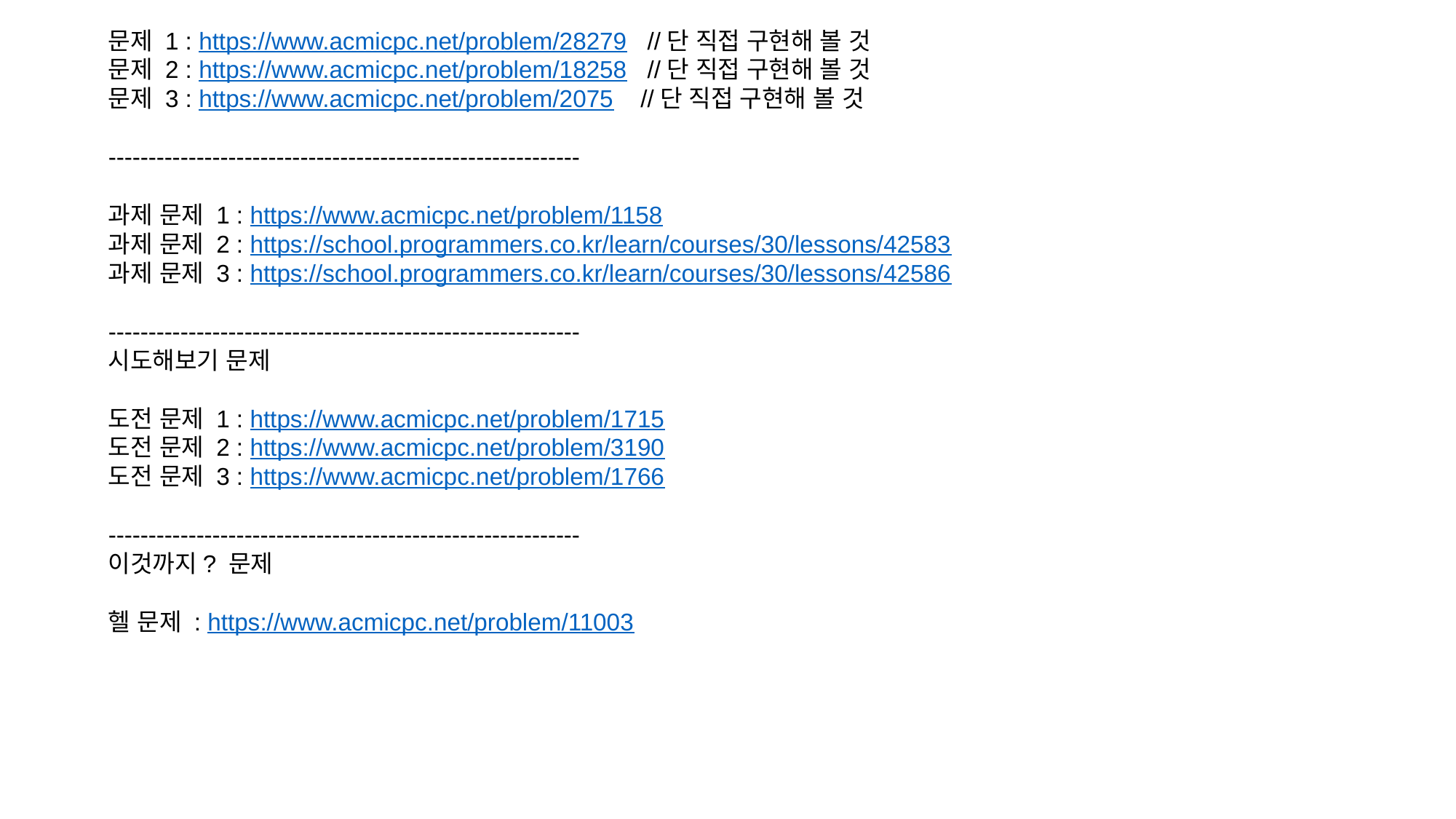

문제 1 : https://www.acmicpc.net/problem/28279   //단 직접 구현해 볼 것
문제 2 : https://www.acmicpc.net/problem/18258   //단 직접 구현해 볼 것
문제 3 : https://www.acmicpc.net/problem/2075    //단 직접 구현해 볼 것

-----------------------------------------------------------

과제 문제 1 : https://www.acmicpc.net/problem/1158
과제 문제 2 : https://school.programmers.co.kr/learn/courses/30/lessons/42583
과제 문제 3 : https://school.programmers.co.kr/learn/courses/30/lessons/42586

-----------------------------------------------------------
시도해보기 문제

도전 문제 1 : https://www.acmicpc.net/problem/1715
도전 문제 2 : https://www.acmicpc.net/problem/3190
도전 문제 3 : https://www.acmicpc.net/problem/1766

-----------------------------------------------------------
이것까지? 문제

헬 문제 : https://www.acmicpc.net/problem/11003